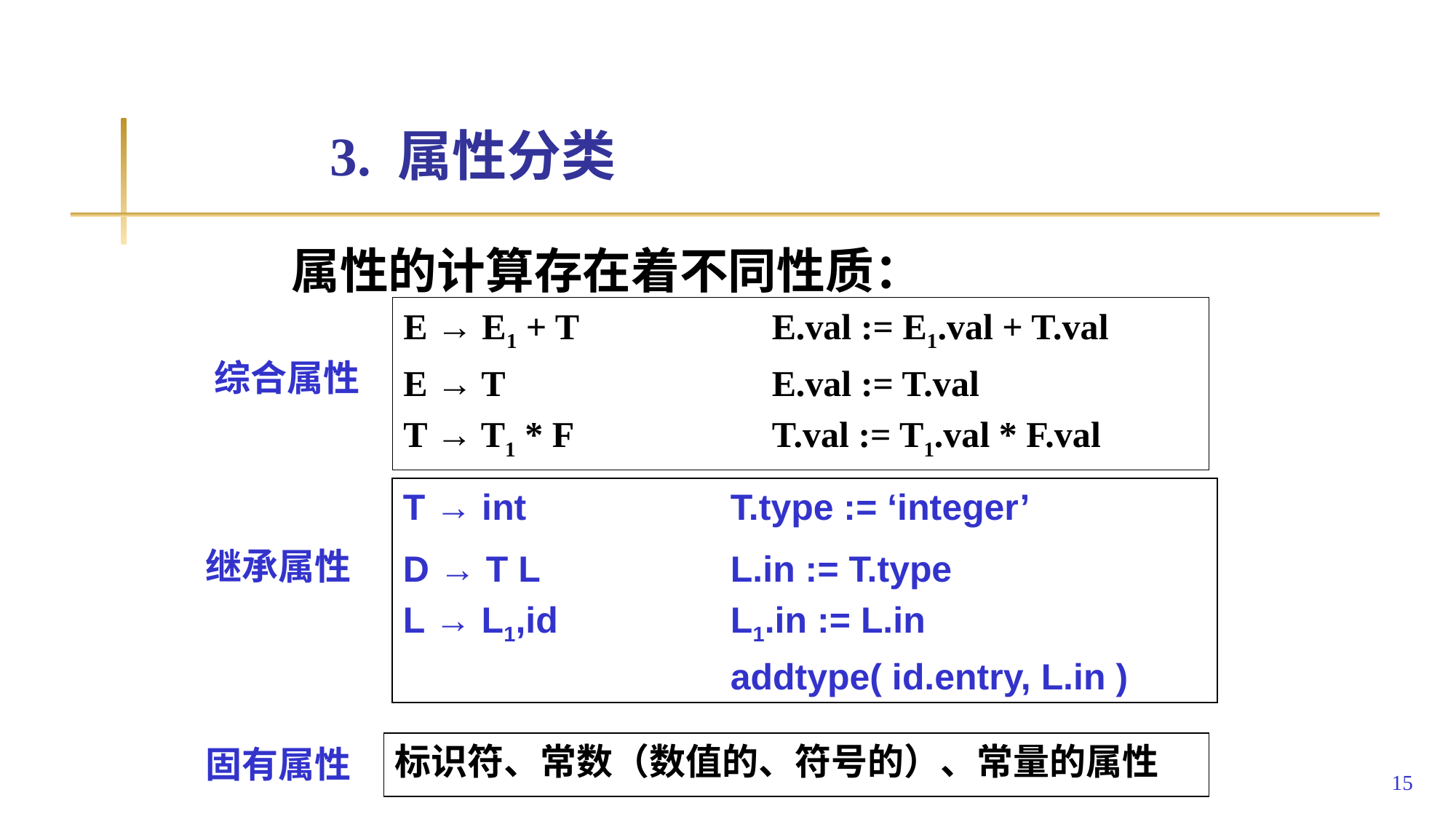

# 3. 属性分类
属性的计算存在着不同性质：
E → E1 + T		E.val := E1.val + T.val
E → T		            E.val := T.val
T → T1 * F		T.val := T1.val * F.val
综合属性
T → int		T.type := ‘integer’
D → T L		L.in := T.type
L → L1,id		L1.in := L.in
			addtype( id.entry, L.in )
继承属性
标识符、常数（数值的、符号的）、常量的属性
固有属性
15